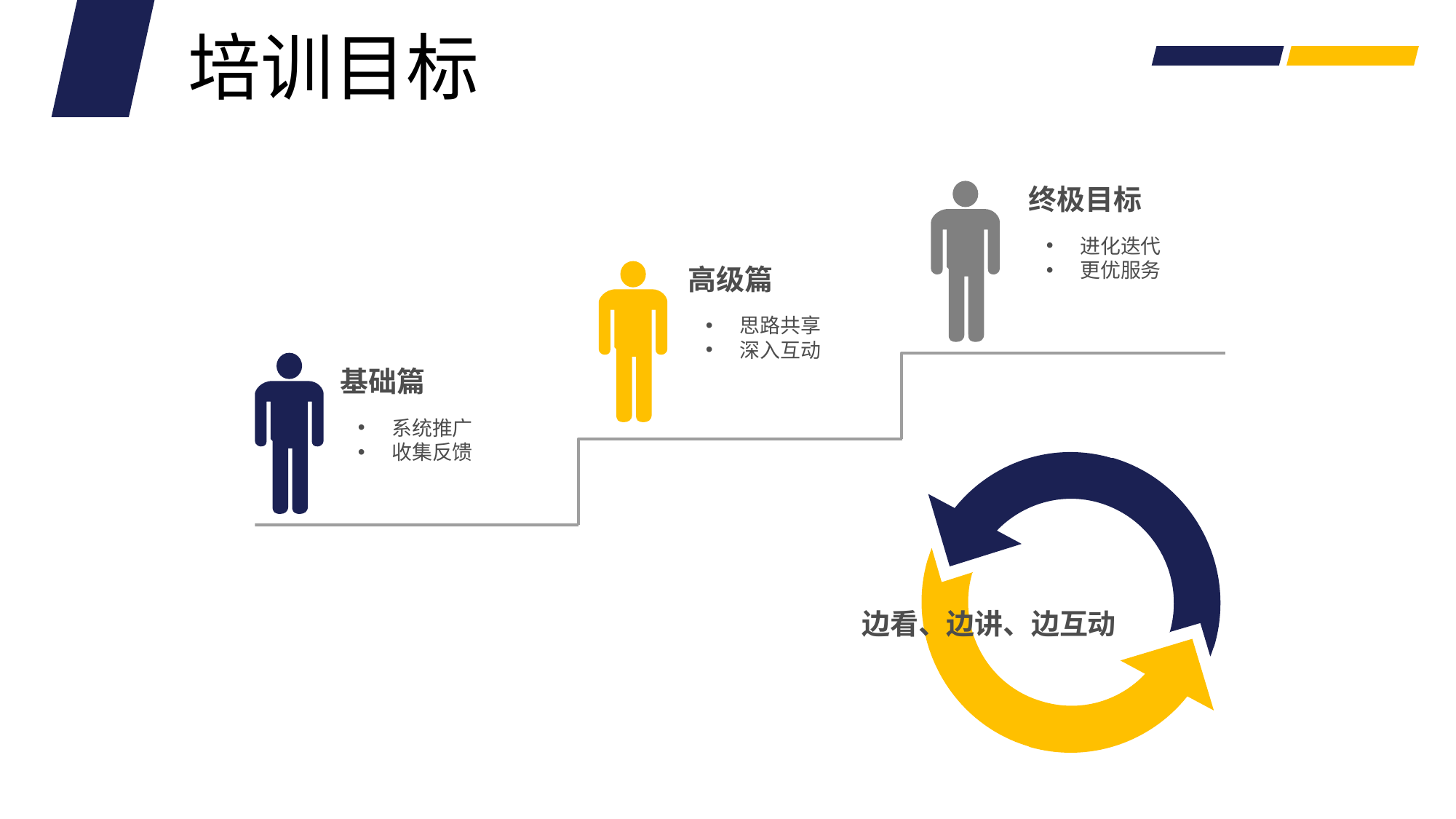

培训目标

终极目标
进化迭代
更优服务

高级篇
思路共享
深入互动

基础篇
系统推广
收集反馈

边看、边讲、边互动